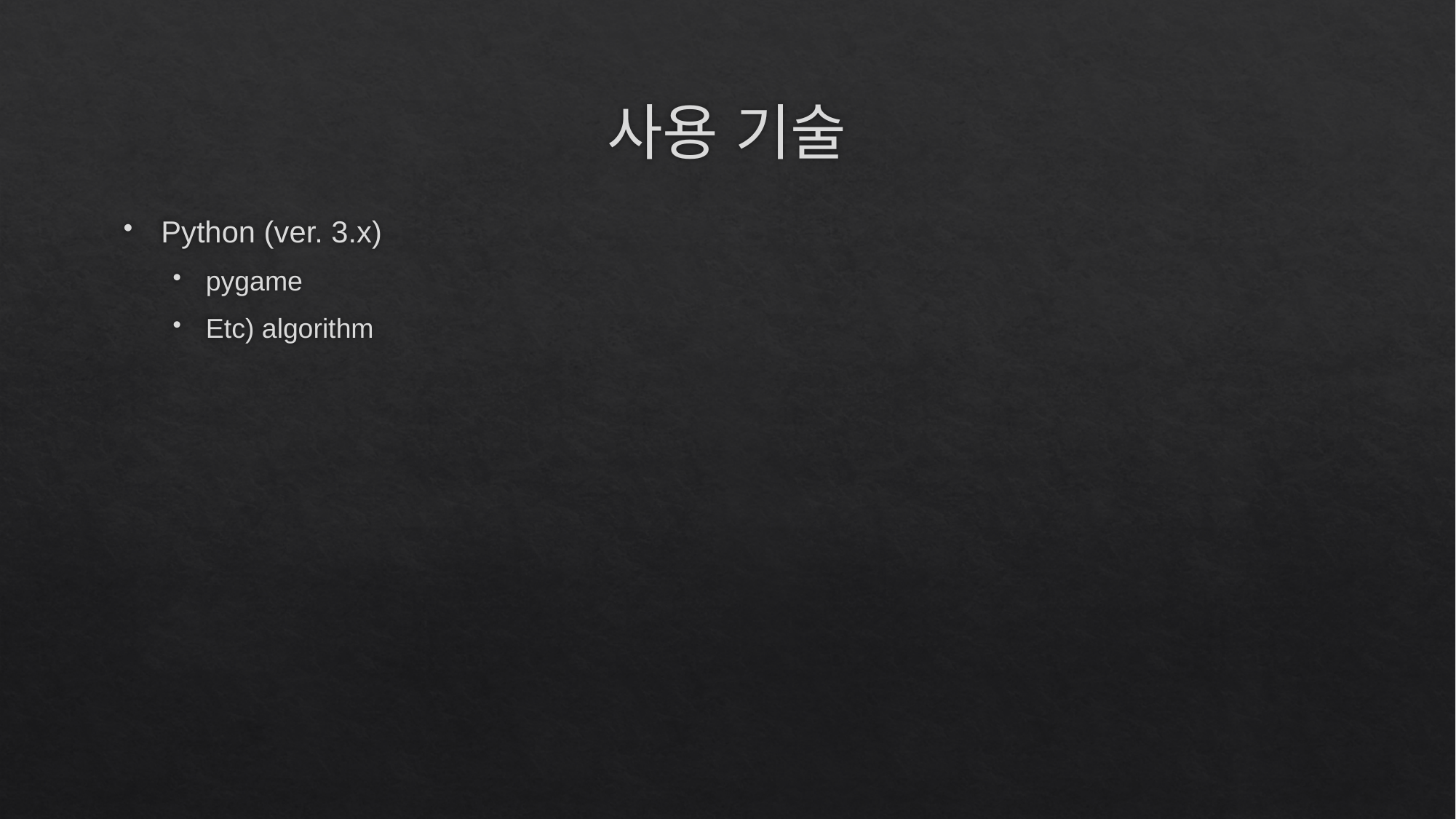

# 사용 기술
Python (ver. 3.x)
pygame
Etc) algorithm